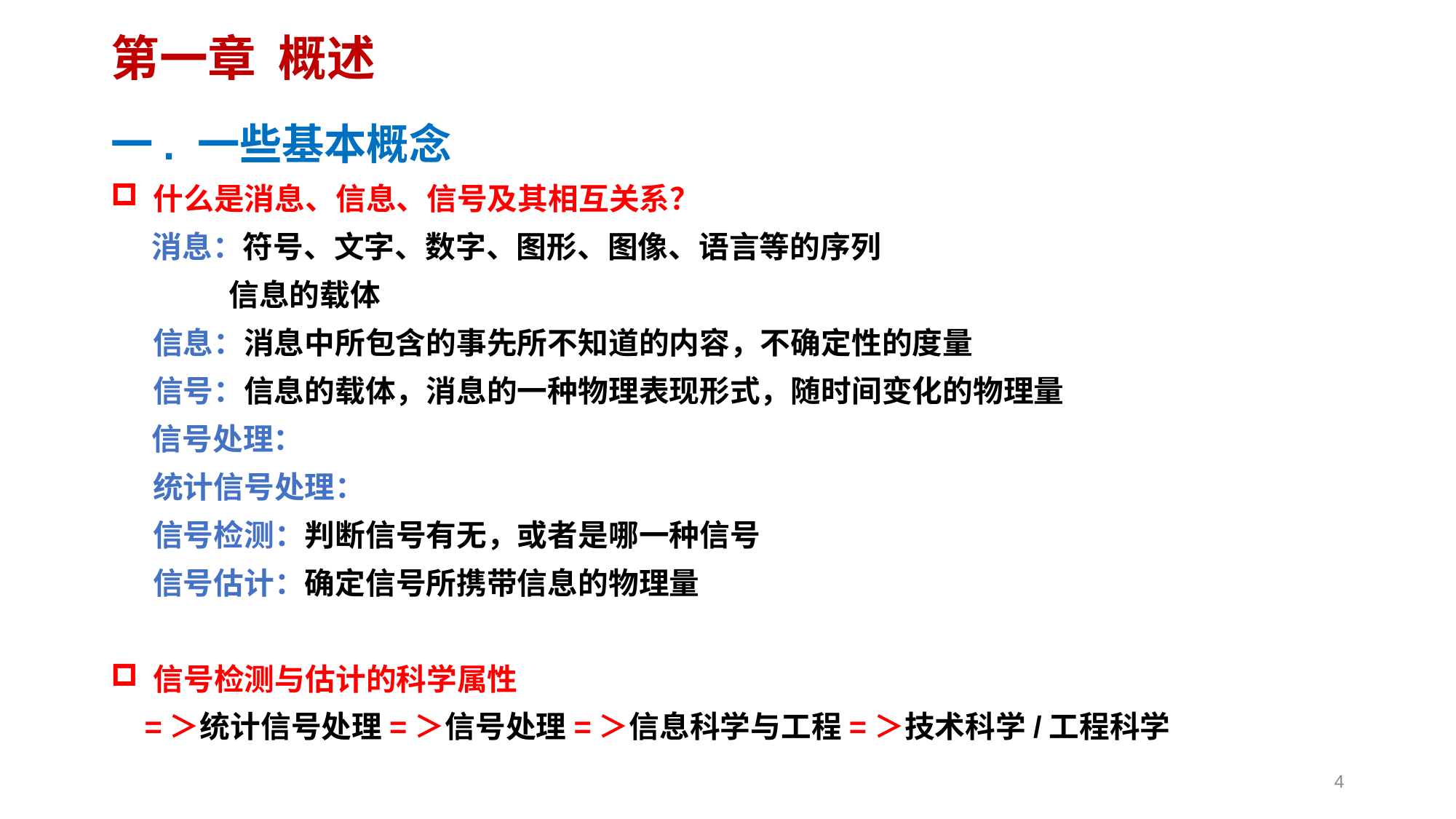

# 第一章  概述
一. 一些基本概念
 什么是消息、信息、信号及其相互关系？
     消息：符号、文字、数字、图形、图像、语言等的序列
                信息的载体
     信息：消息中所包含的事先所不知道的内容，不确定性的度量
     信号：信息的载体，消息的一种物理表现形式，随时间变化的物理量
     信号处理：
     统计信号处理：
     信号检测：判断信号有无，或者是哪一种信号
     信号估计：确定信号所携带信息的物理量

 信号检测与估计的科学属性
    =＞统计信号处理=＞信号处理=＞信息科学与工程=＞技术科学/工程科学
4